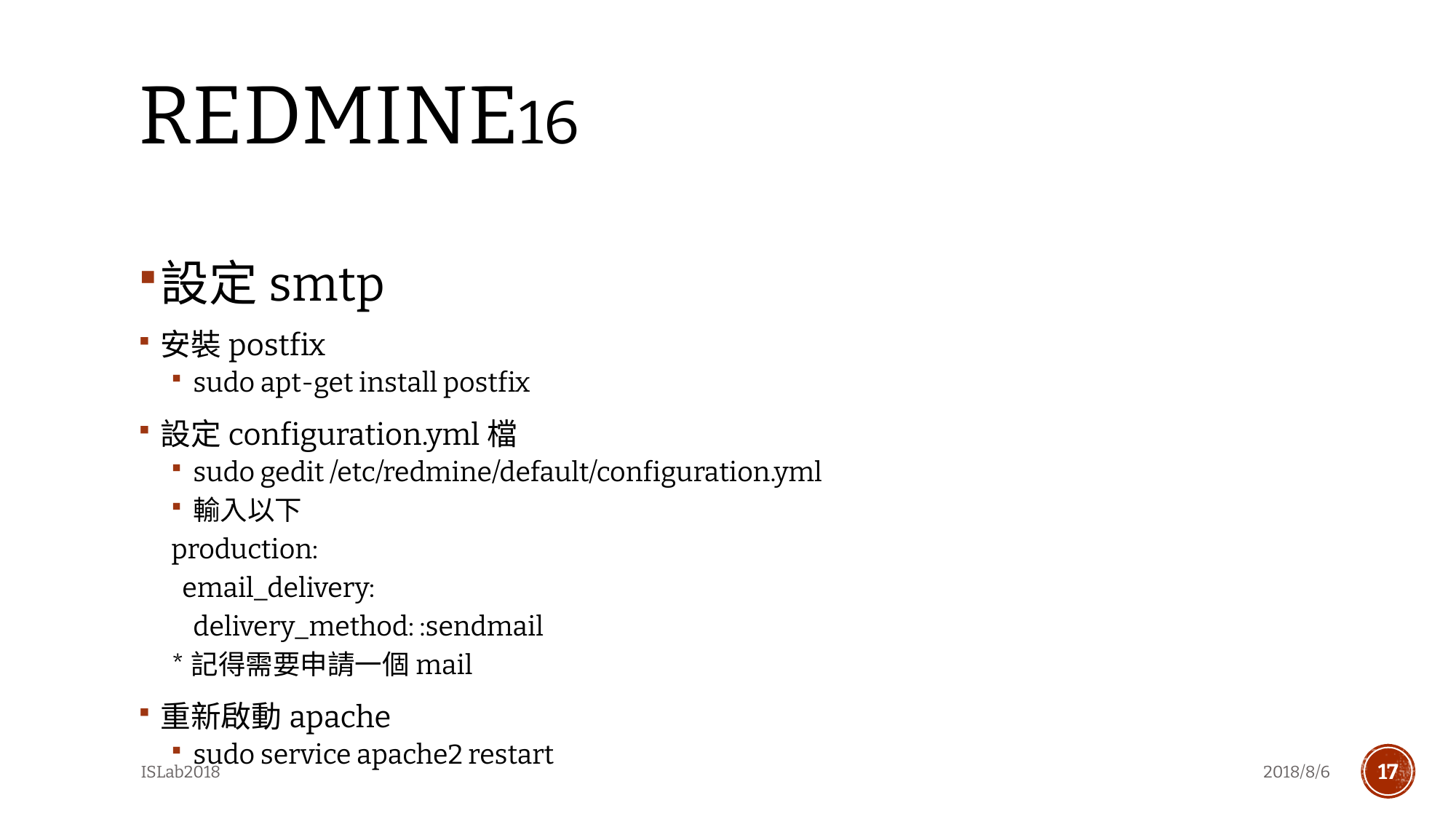

# REDMINE16
設定smtp
安裝postfix
sudo apt-get install postfix
設定configuration.yml檔
sudo gedit /etc/redmine/default/configuration.yml
輸入以下
production:
  email_delivery:
    delivery_method: :sendmail
*記得需要申請一個mail
重新啟動apache
sudo service apache2 restart
ISLab2018
2018/8/6
17